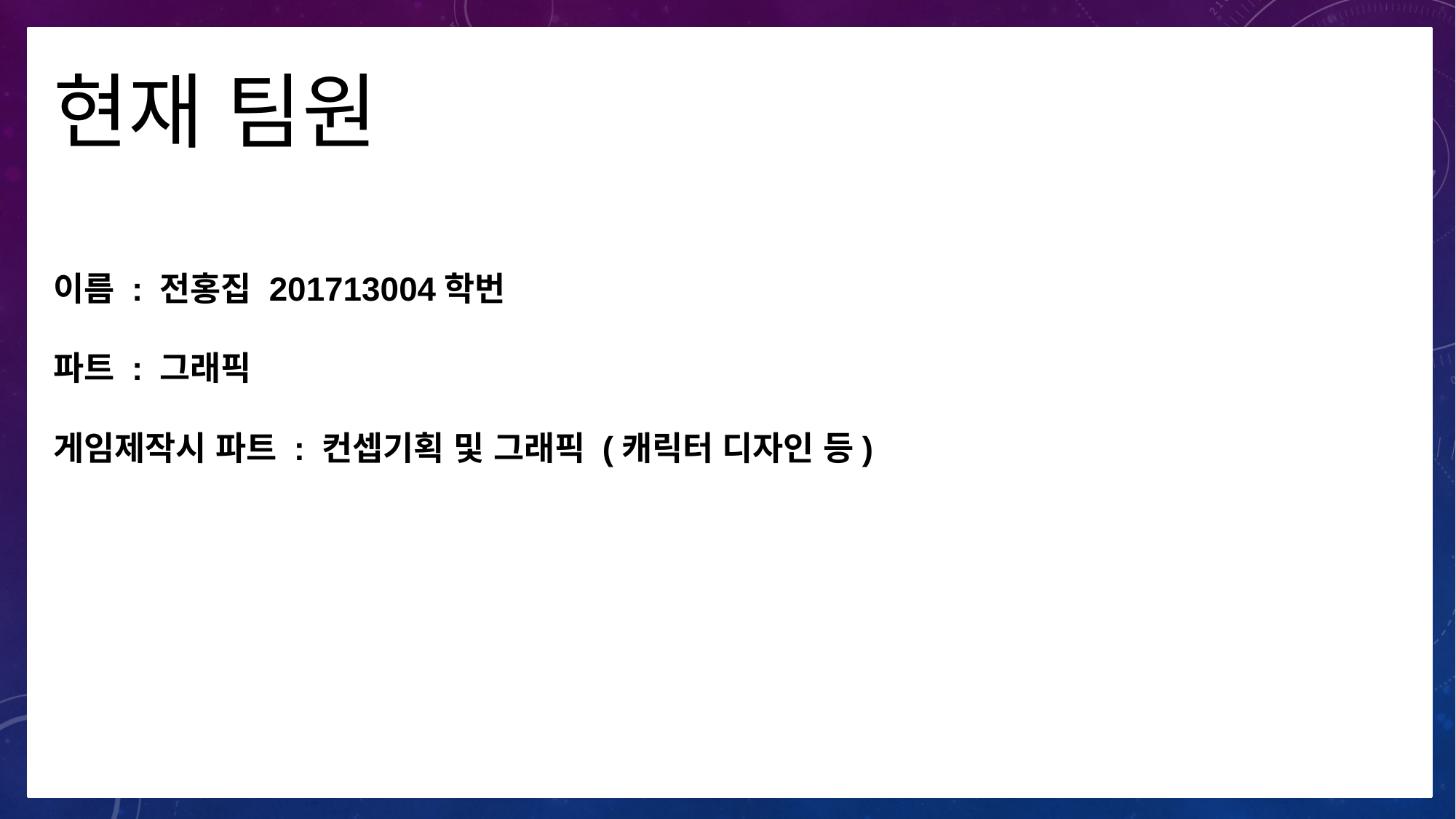

현재 팀원

이름 : 전홍집 201713004학번

파트 : 그래픽

게임제작시 파트 : 컨셉기획 및 그래픽 (캐릭터 디자인 등)